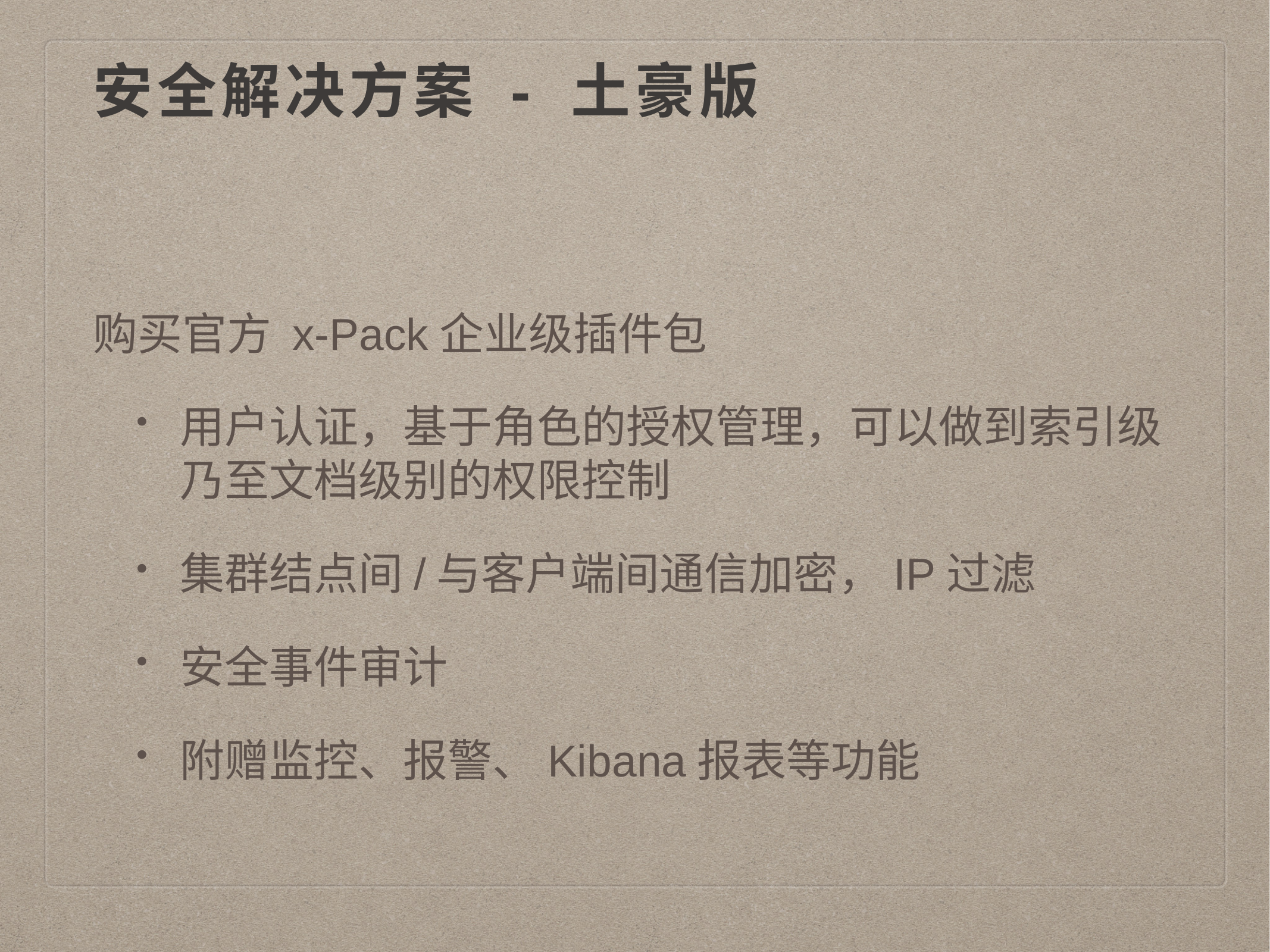

# 安全解决方案 - 土豪版
购买官方 x-Pack企业级插件包
用户认证，基于角色的授权管理，可以做到索引级乃至文档级别的权限控制
集群结点间/与客户端间通信加密，IP过滤
安全事件审计
附赠监控、报警、Kibana报表等功能
5